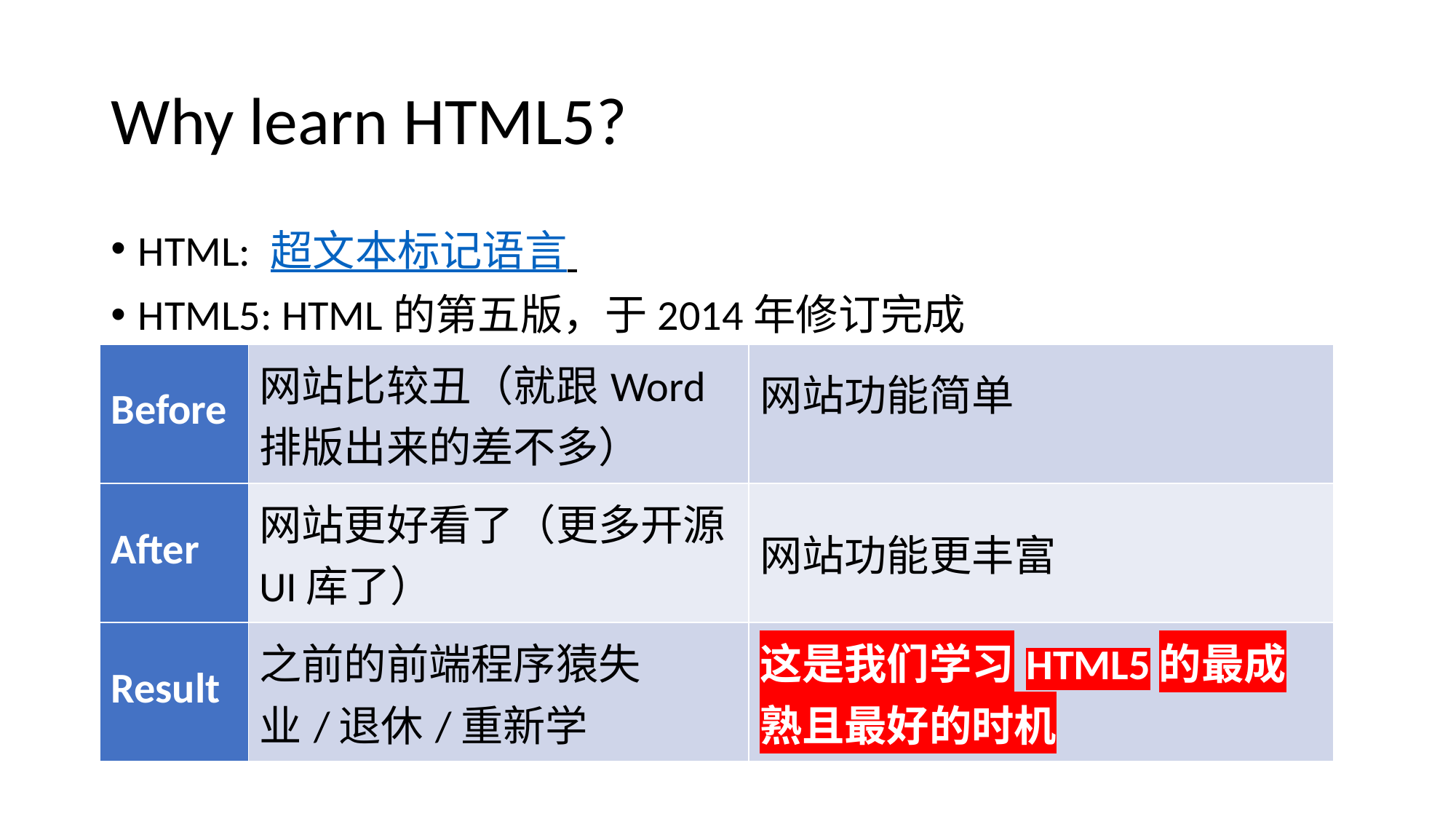

# Why learn HTML5?
HTML: 超文本标记语言
HTML5: HTML的第五版，于2014年修订完成
| Before | 网站比较丑（就跟Word排版出来的差不多） | 网站功能简单 |
| --- | --- | --- |
| After | 网站更好看了（更多开源UI库了） | 网站功能更丰富 |
| Result | 之前的前端程序猿失业/退休/重新学 | 这是我们学习HTML5的最成熟且最好的时机 |